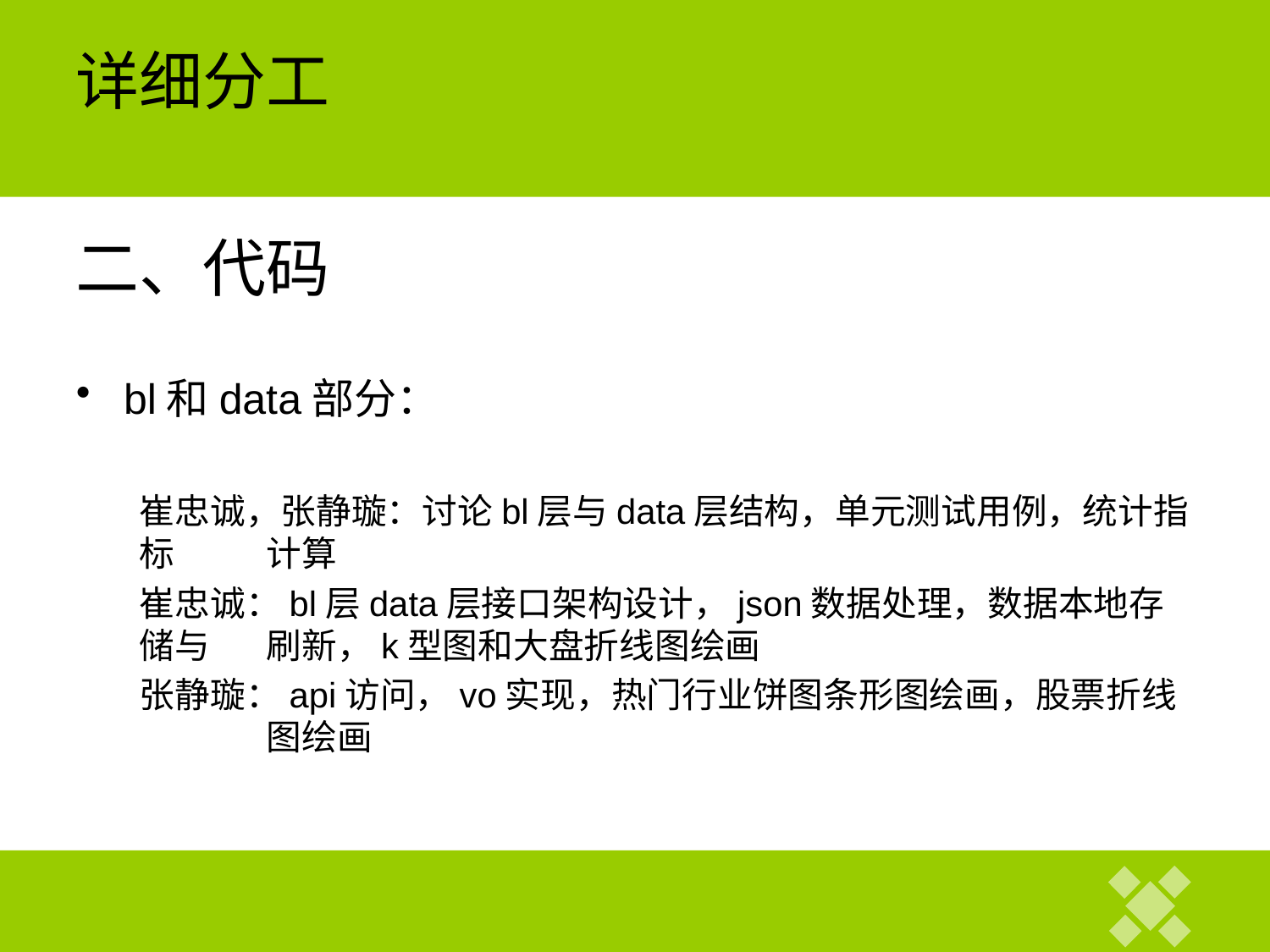

# 详细分工
二、代码

bl和data部分：

	崔忠诚，张静璇：讨论bl层与data层结构，单元测试用例，统计指标	计算
	崔忠诚：bl层data层接口架构设计，json数据处理，数据本地存储与	刷新，k型图和大盘折线图绘画
	张静璇：api访问，vo实现，热门行业饼图条形图绘画，股票折线	图绘画